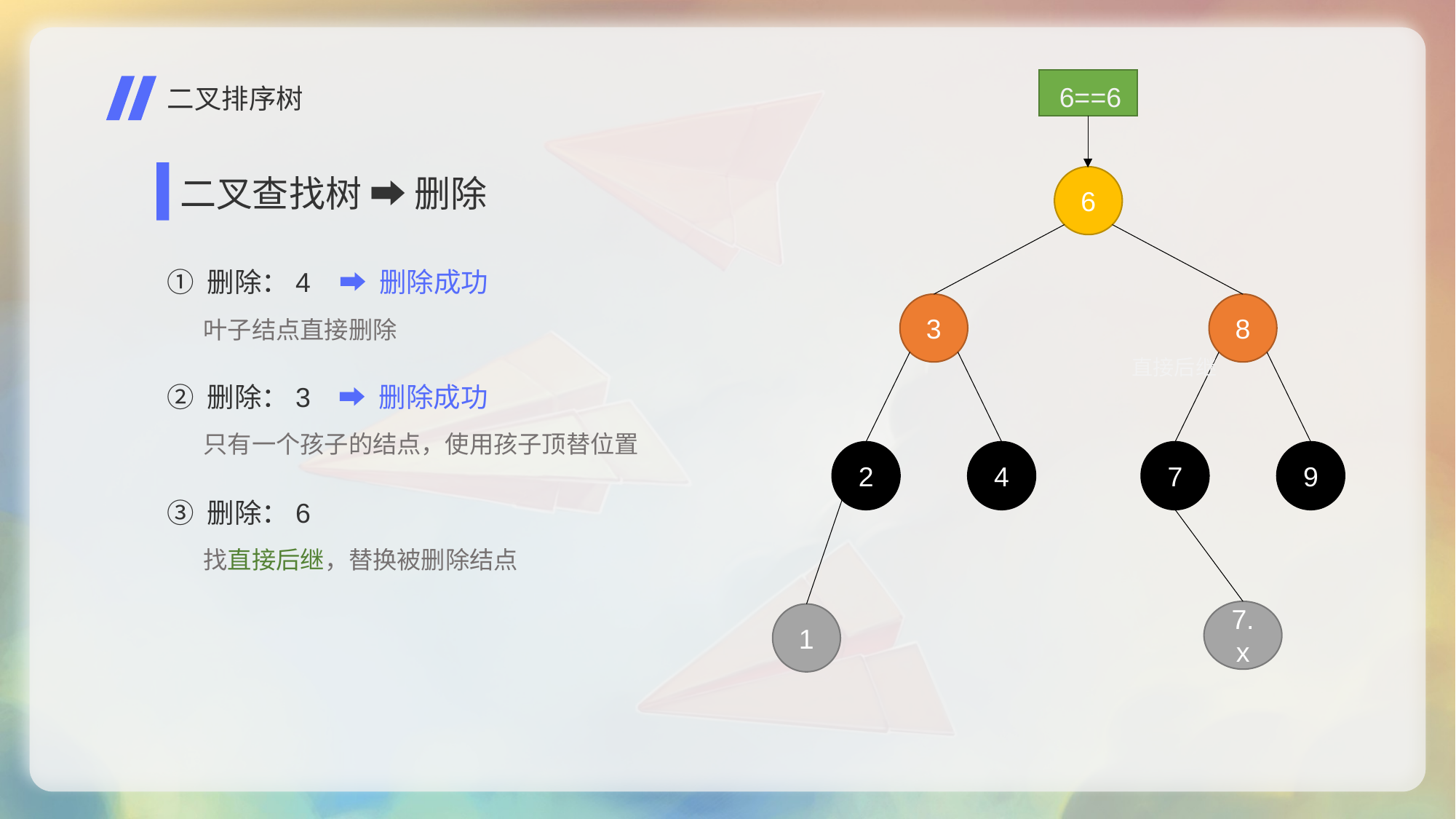

6==6

二叉排序树

二叉查找树 ➡ 删除
6
① 删除：4
➡ 删除成功
3
8
2
9
4
7
1
叶子结点直接删除
直接后继
② 删除：3
➡ 删除成功
只有一个孩子的结点，使用孩子顶替位置
③ 删除：6
找直接后继，替换被删除结点
7.x